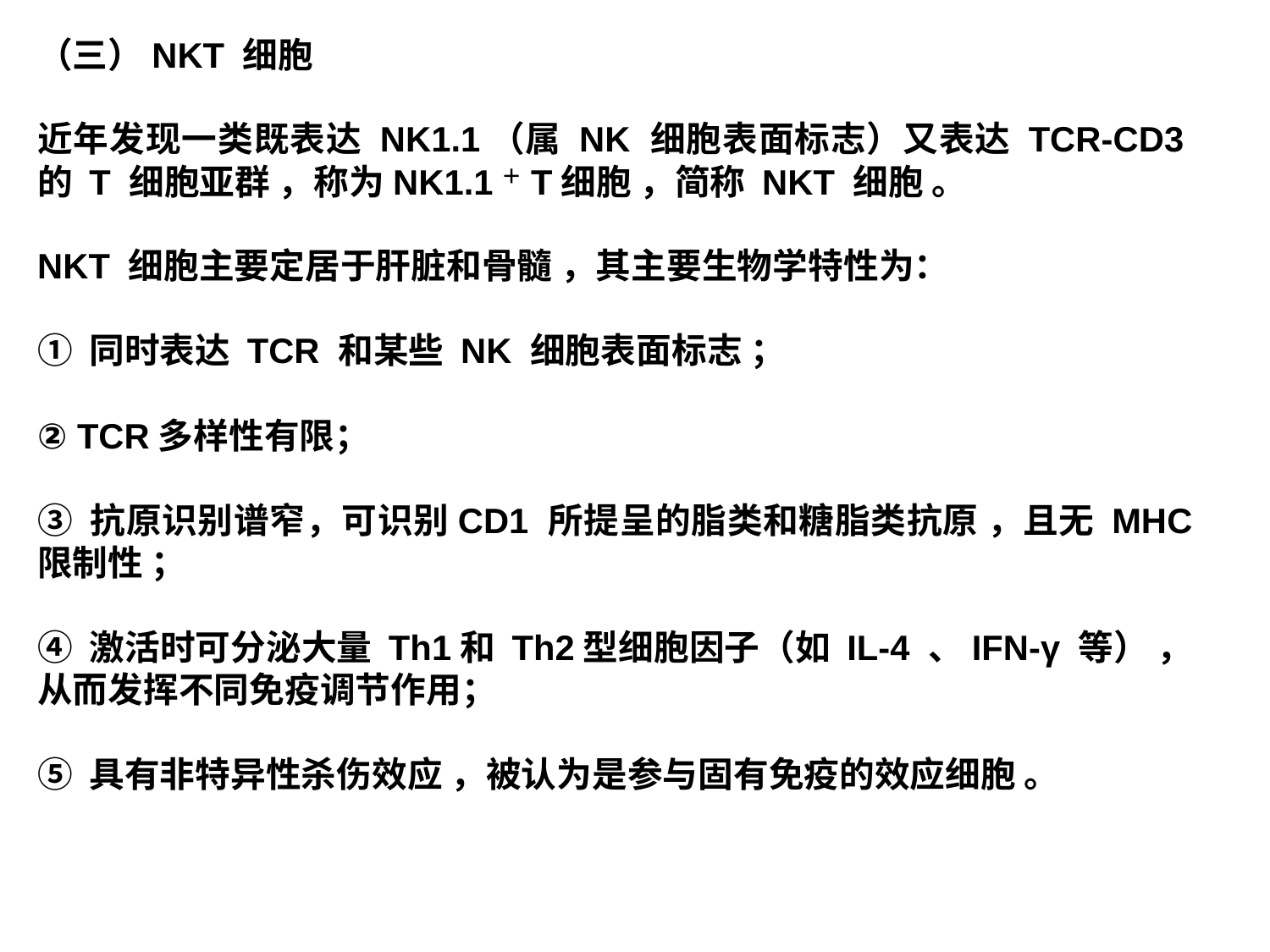

（三）NKT 细胞

近年发现一类既表达 NK1.1（属 NK 细胞表面标志）又表达 TCR‐CD3的 T 细胞亚群 ，称为NK1.1＋T细胞 ，简称 NKT 细胞 。

NKT 细胞主要定居于肝脏和骨髓 ，其主要生物学特性为：

① 同时表达 TCR 和某些 NK 细胞表面标志 ；

② TCR多样性有限；

③ 抗原识别谱窄，可识别CD1 所提呈的脂类和糖脂类抗原 ，且无 MHC 限制性 ；

④ 激活时可分泌大量 Th1和 Th2型细胞因子（如 IL‐4 、IFN‐γ 等） ，从而发挥不同免疫调节作用；

⑤ 具有非特异性杀伤效应 ，被认为是参与固有免疫的效应细胞 。